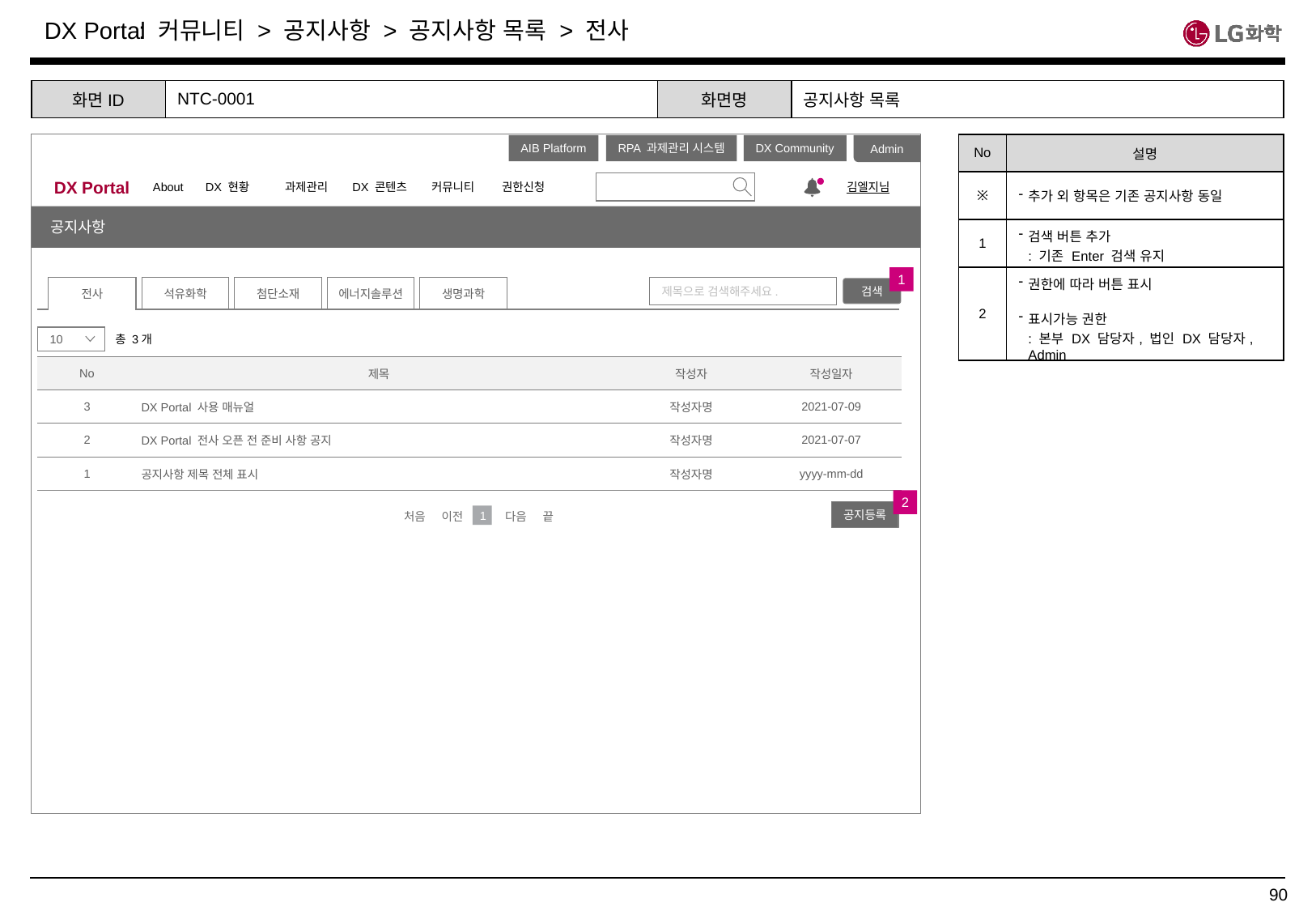

: 커뮤니티 > 공지사항 > 공지사항 목록 > 전사
| 화면ID | NTC-0001 | 화면명 | 공지사항 목록 |
| --- | --- | --- | --- |

| No | 설명 |
| --- | --- |
| ※ | 추가 외 항목은 기존 공지사항 동일 |
| 1 | 검색 버튼 추가 : 기존 Enter 검색 유지 |
| 2 | 권한에 따라 버튼 표시 표시가능 권한 : 본부 DX 담당자, 법인 DX 담당자, Admin |

Admin
DX Portal

About
DX 현황
과제관리
DX 콘텐츠
커뮤니티
권한신청
김엘지님

AIB Platform
RPA 과제관리 시스템
DX Community

공지사항
1
제목으로 검색해주세요.
전사
첨단소재
에너지솔루션
생명과학
석유화학
검색
총 3개
10

| No | 제목 | 작성자 | 작성일자 |
| --- | --- | --- | --- |
| 3 | DX Portal 사용 매뉴얼 | 작성자명 | 2021-07-09 |
| 2 | DX Portal 전사 오픈 전 준비 사항 공지 | 작성자명 | 2021-07-07 |
| 1 | 공지사항 제목 전체 표시 | 작성자명 | yyyy-mm-dd |
2
공지등록
처음     이전
다음     끝
1